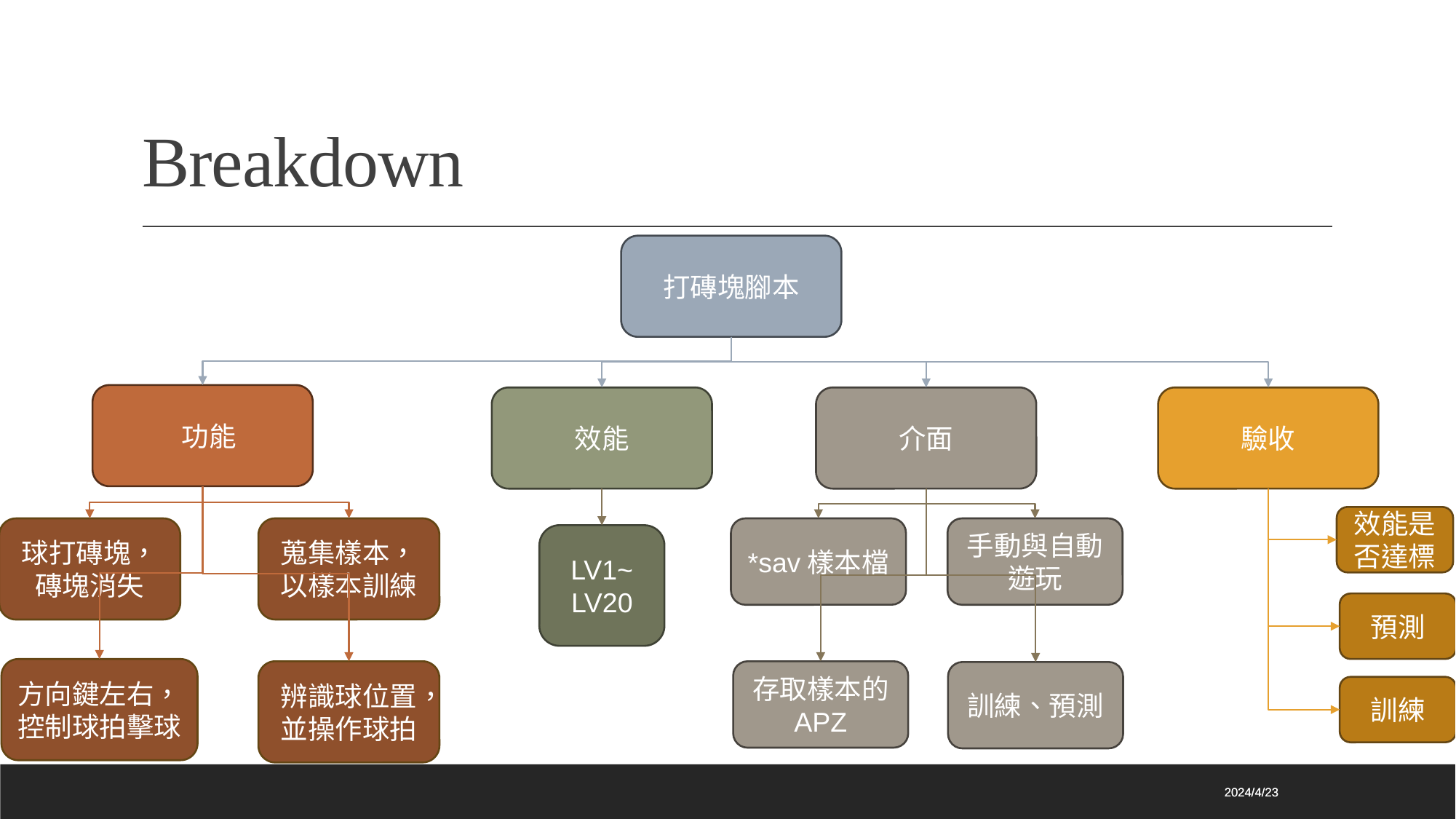

# Breakdown
打磚塊腳本
 功能
驗收
效能
介面
效能是否達標
蒐集樣本，
以樣本訓練
球打磚塊，磚塊消失
*sav樣本檔
手動與自動
遊玩
LV1~
LV20
預測
方向鍵左右，
控制球拍擊球
辨識球位置，
並操作球拍
存取樣本的
APZ
訓練、預測
訓練
2024/4/23
2024/4/23